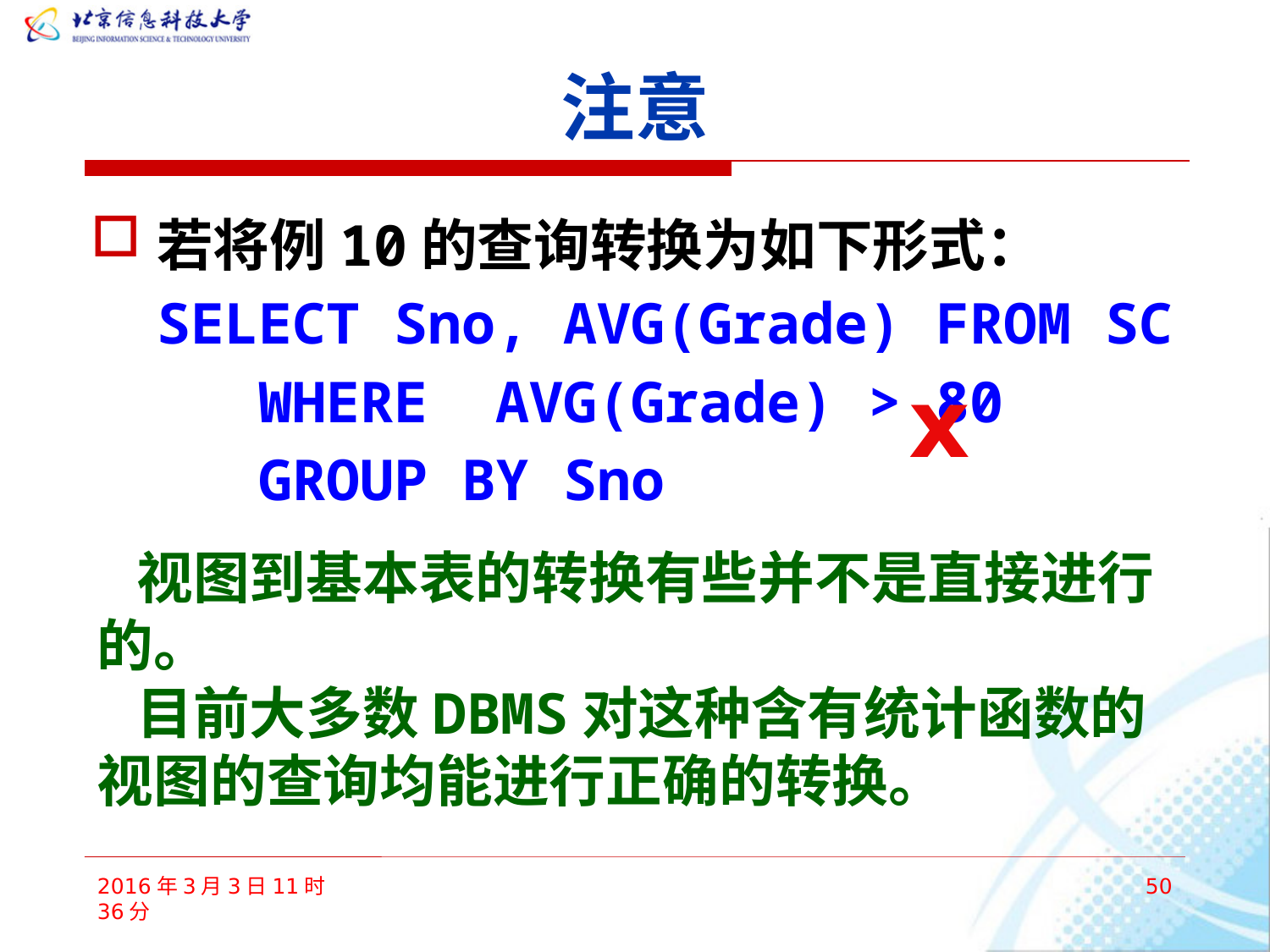

# 注意
若将例10的查询转换为如下形式：
SELECT Sno, AVG(Grade) FROM SC
   WHERE  AVG(Grade) > 80
   GROUP BY Sno
x
  视图到基本表的转换有些并不是直接进行的。
  目前大多数DBMS对这种含有统计函数的视图的查询均能进行正确的转换。
2016年3月3日11时36分
50